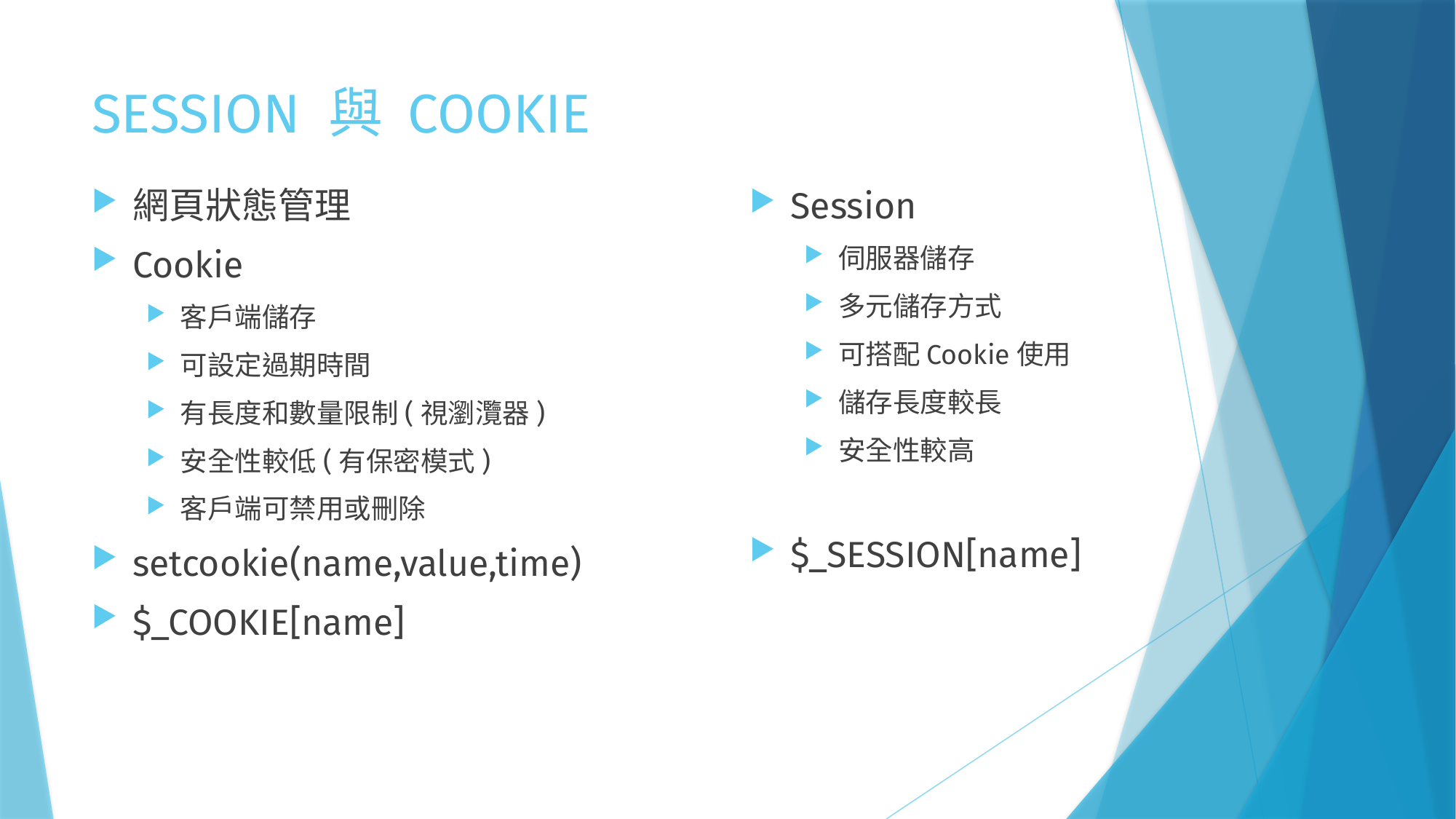

# SESSION 與 COOKIE
網頁狀態管理
Cookie
客戶端儲存
可設定過期時間
有長度和數量限制(視瀏灠器)
安全性較低(有保密模式)
客戶端可禁用或刪除
setcookie(name,value,time)
$_COOKIE[name]

Session
伺服器儲存
多元儲存方式
可搭配Cookie使用
儲存長度較長
安全性較高

$_SESSION[name]